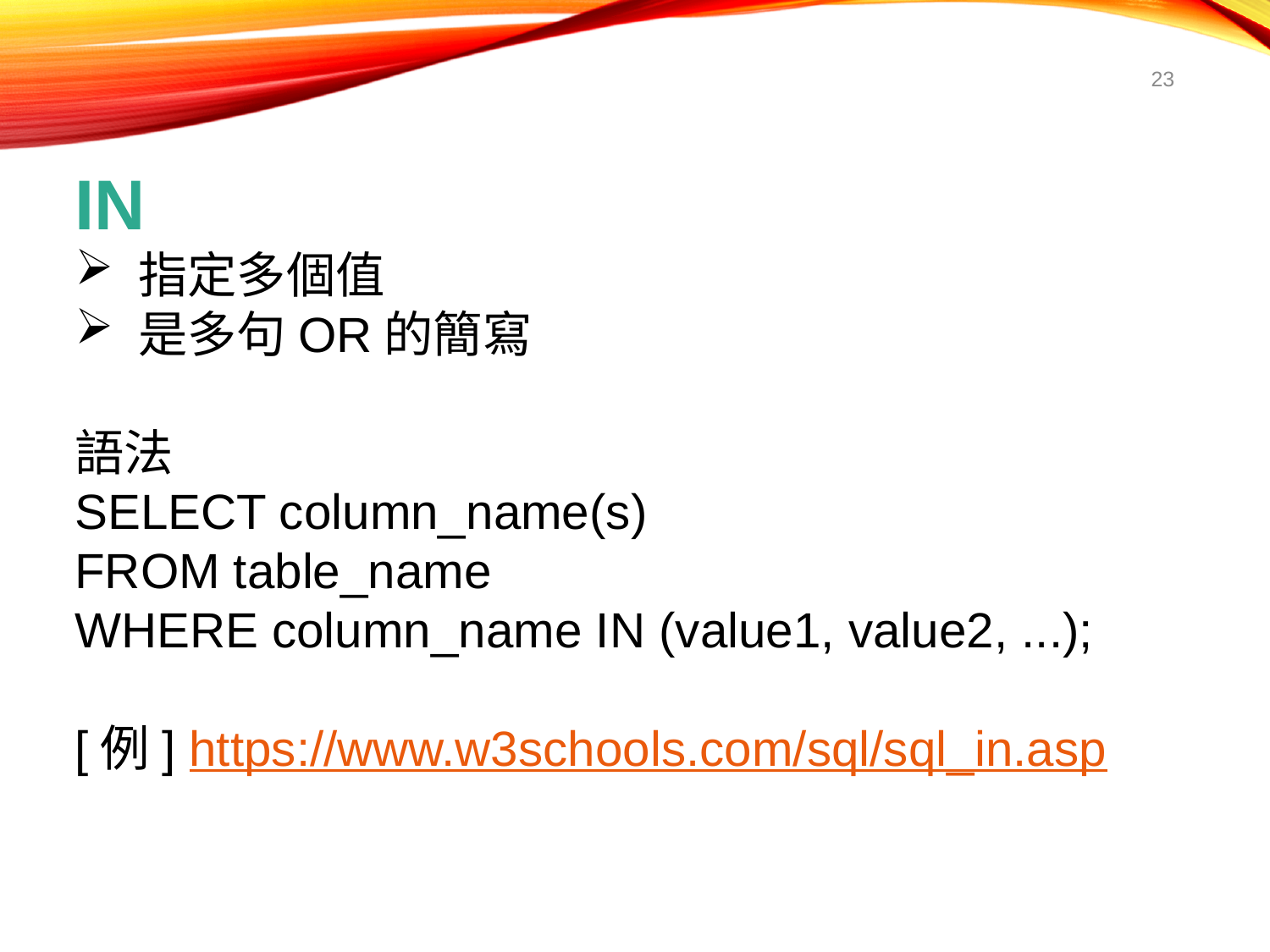

23
IN
指定多個值
是多句OR的簡寫

語法
SELECT column_name(s)
FROM table_name
WHERE column_name IN (value1, value2, ...);

[例] https://www.w3schools.com/sql/sql_in.asp